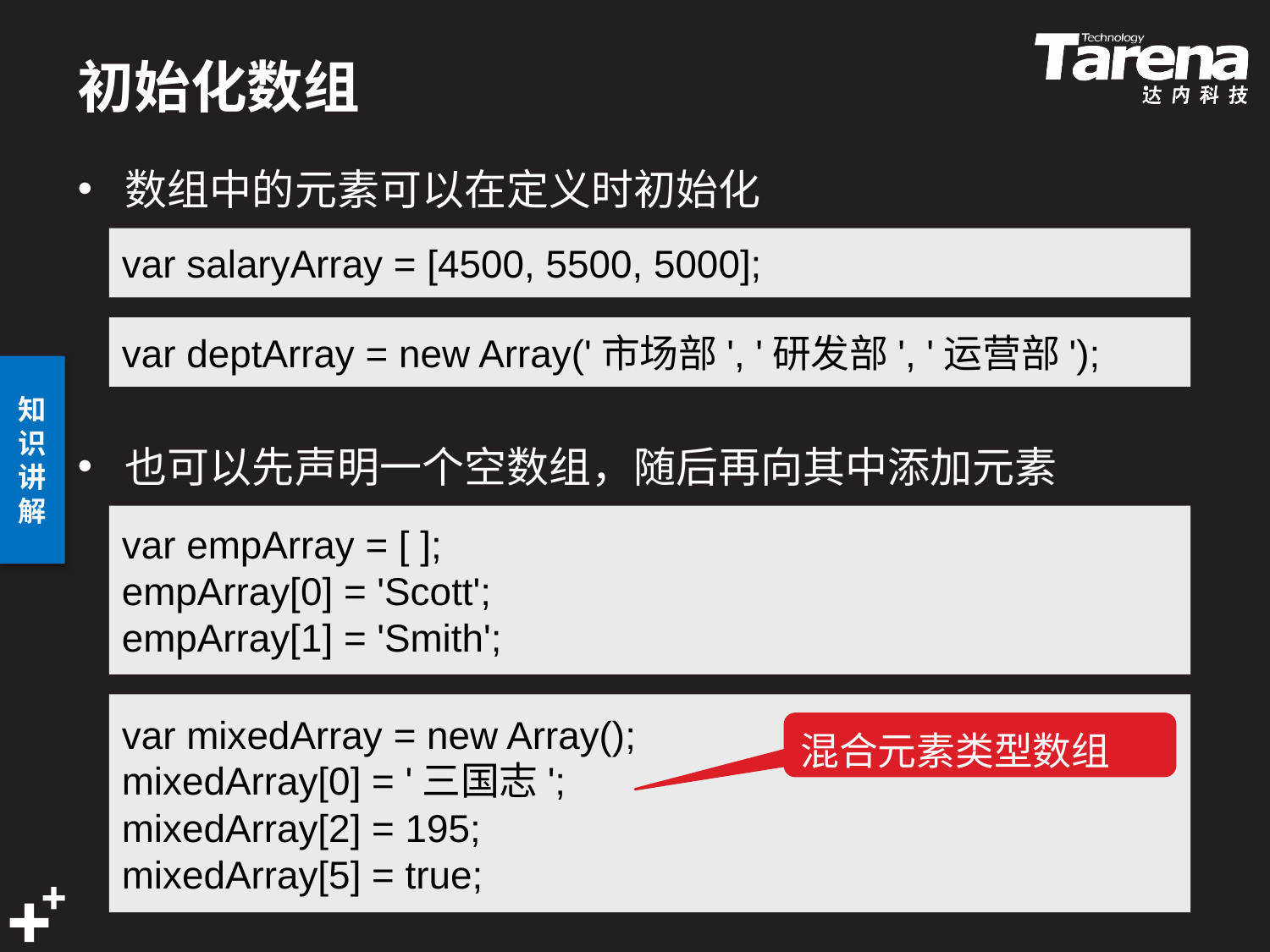

# 初始化数组
数组中的元素可以在定义时初始化

也可以先声明一个空数组，随后再向其中添加元素
var salaryArray = [4500, 5500, 5000];
var deptArray = new Array('市场部', '研发部', '运营部');
var empArray = [ ];
empArray[0] = 'Scott';
empArray[1] = 'Smith';
var mixedArray = new Array();
mixedArray[0] = '三国志';
mixedArray[2] = 195;
mixedArray[5] = true;
混合元素类型数组